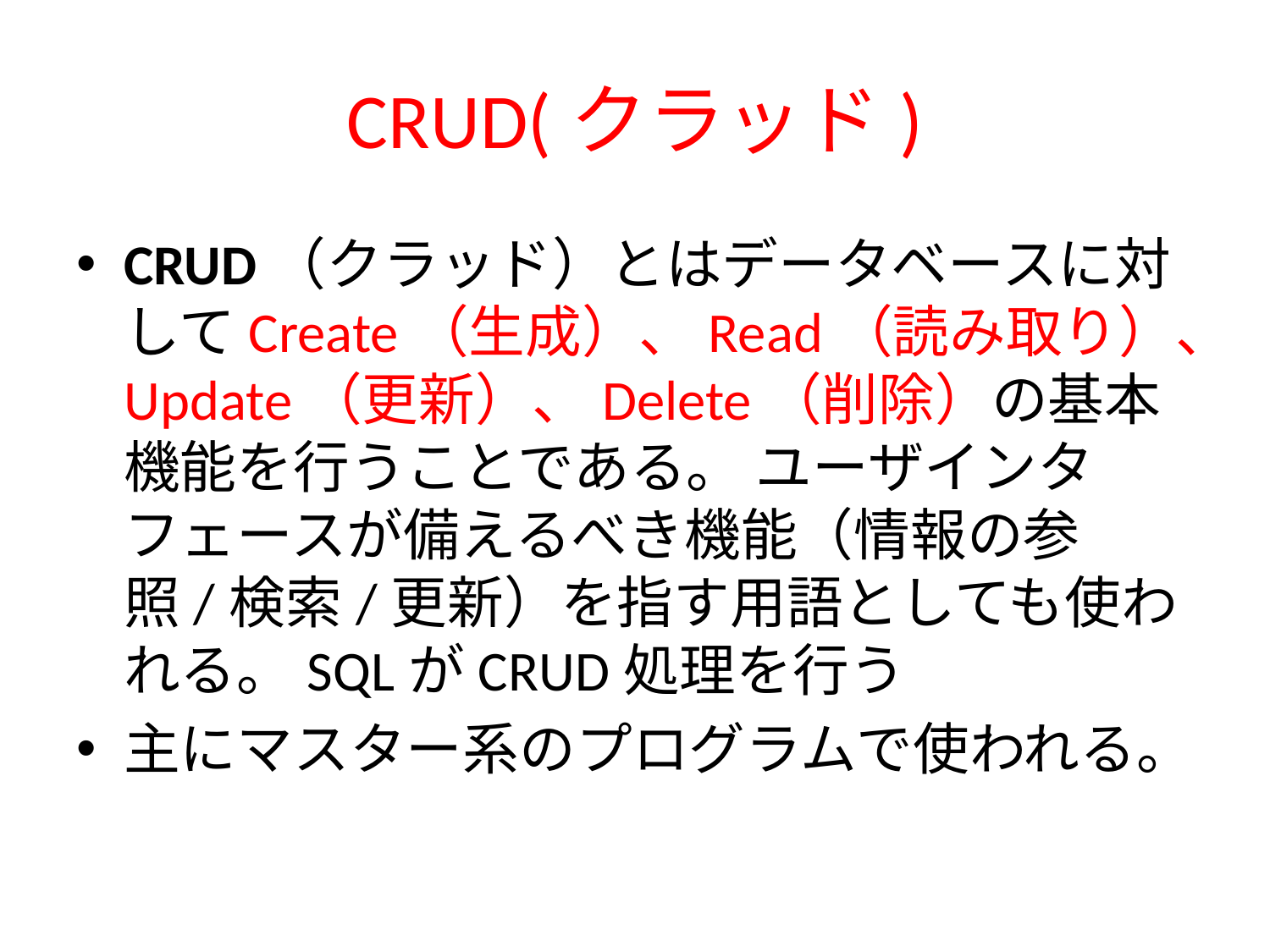

# CRUD(クラッド)
CRUD（クラッド）とはデータベースに対してCreate（生成）、Read（読み取り）、Update（更新）、Delete（削除）の基本機能を行うことである。 ユーザインタフェースが備えるべき機能（情報の参照/検索/更新）を指す用語としても使われる。SQLがCRUD処理を行う
主にマスター系のプログラムで使われる。